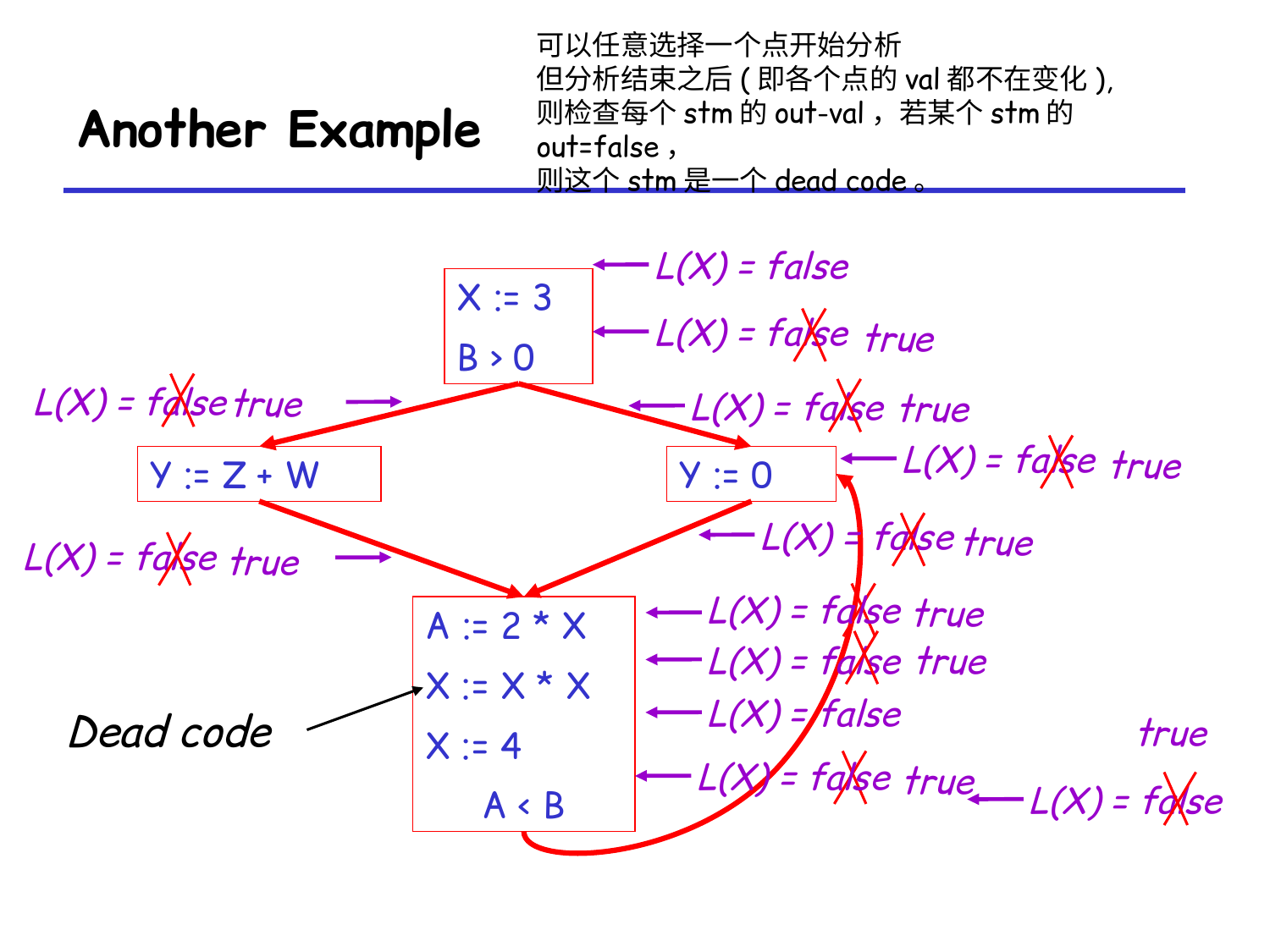

可以任意选择一个点开始分析
但分析结束之后(即各个点的val都不在变化),则检查每个stm的out-val，若某个stm的out=false，
则这个stm是一个dead code。
# Another Example
L(X) = false

X := 3
B > 0
L(X) = false

true

L(X) = false

true
L(X) = false

true

L(X) = false

true
Y := Z + W
Y := 0

L(X) = false

true
L(X) = false

true

L(X) = false

true
A := 2 * X
X := X * X
X := 4
A < B

true
L(X) = false

L(X) = false

Dead code
true

L(X) = false

true
L(X) = false

26